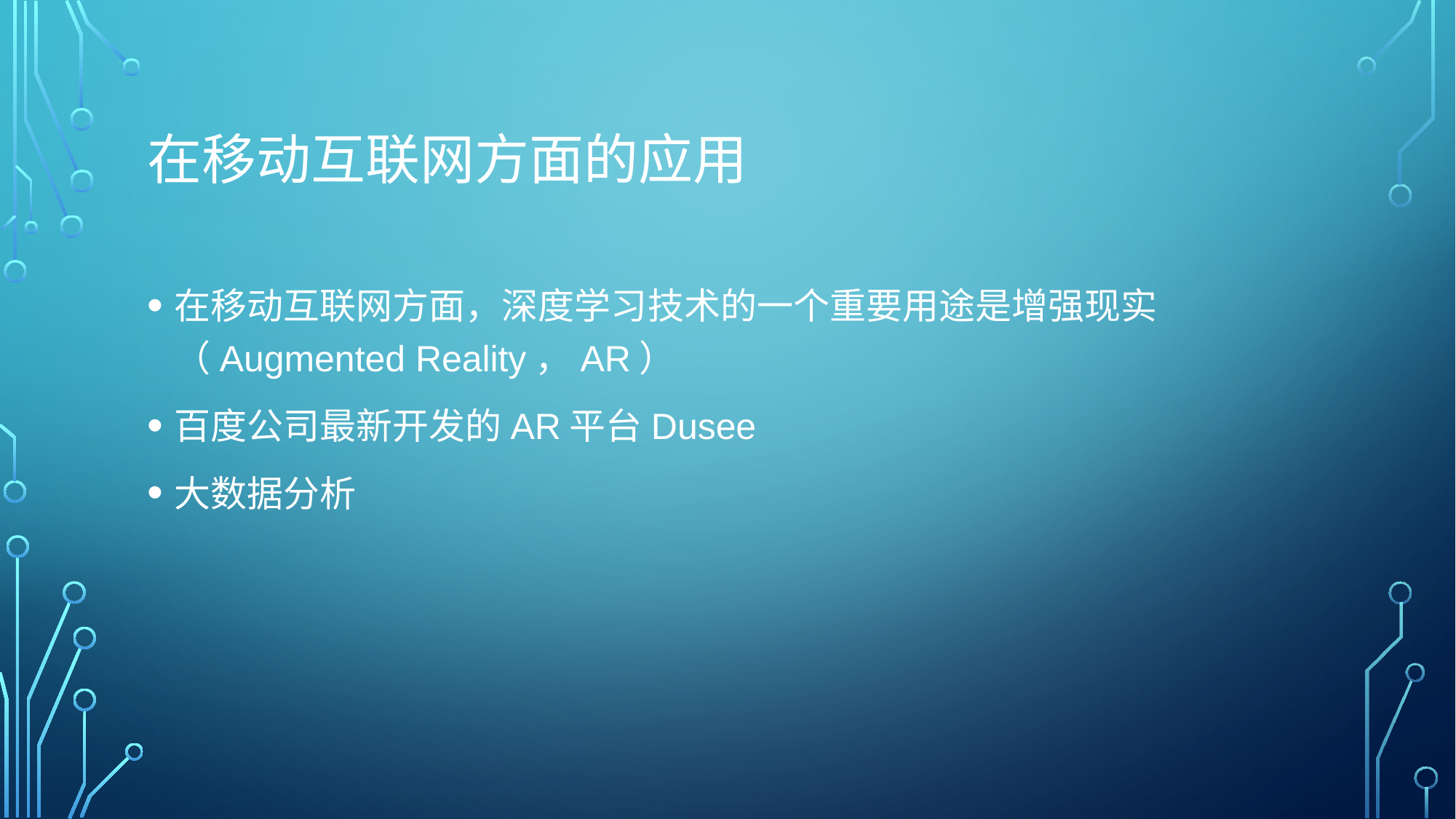

# 在移动互联网方面的应用
在移动互联网方面，深度学习技术的一个重要用途是增强现实（Augmented Reality，AR）
百度公司最新开发的AR平台Dusee
大数据分析